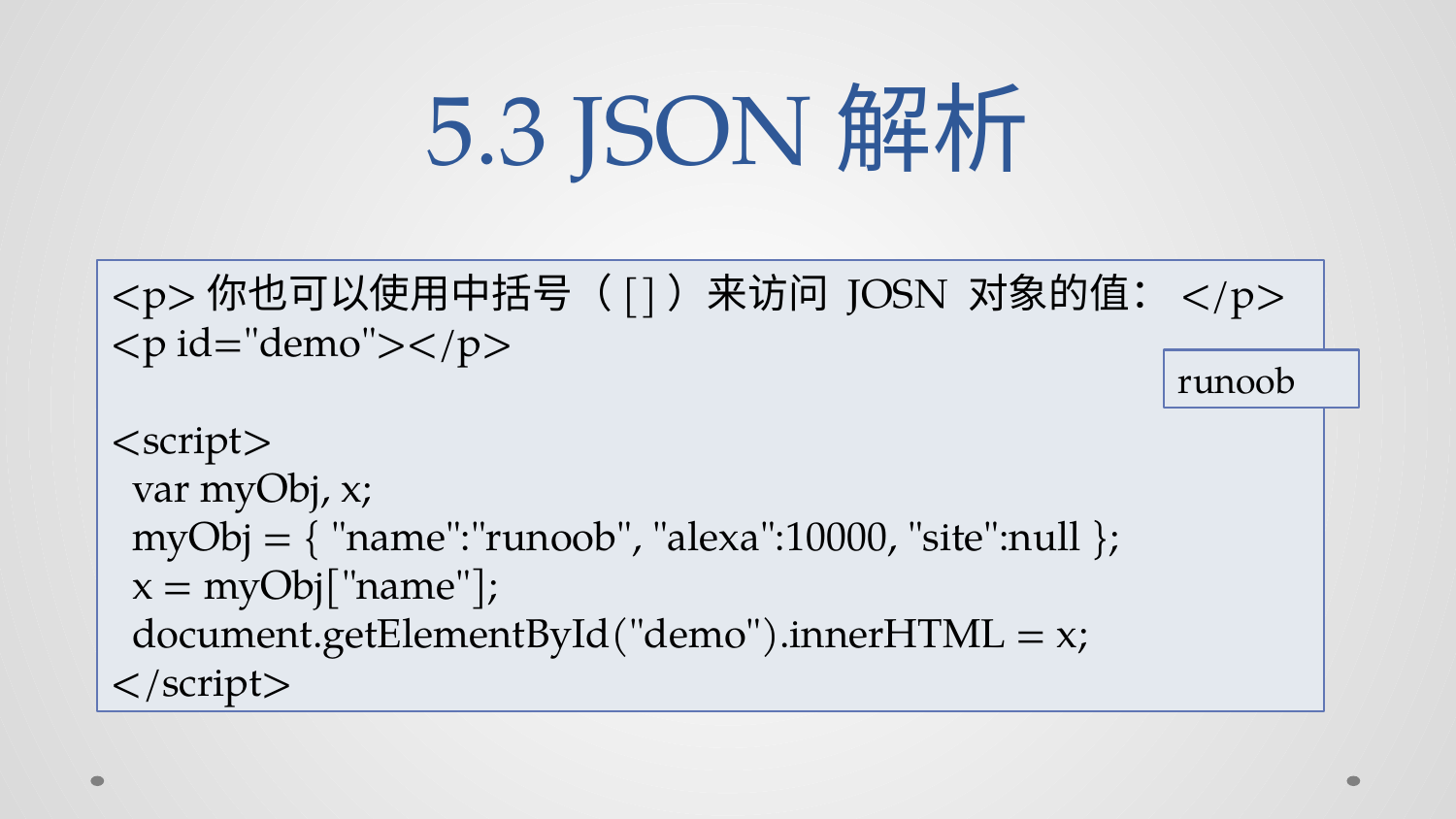

# 5.3 JSON解析
<p>你也可以使用中括号（[]）来访问 JOSN 对象的值：</p>
<p id="demo"></p>

<script>
  var myObj, x;
  myObj = { "name":"runoob", "alexa":10000, "site":null };
  x = myObj["name"];
  document.getElementById("demo").innerHTML = x;
</script>
runoob